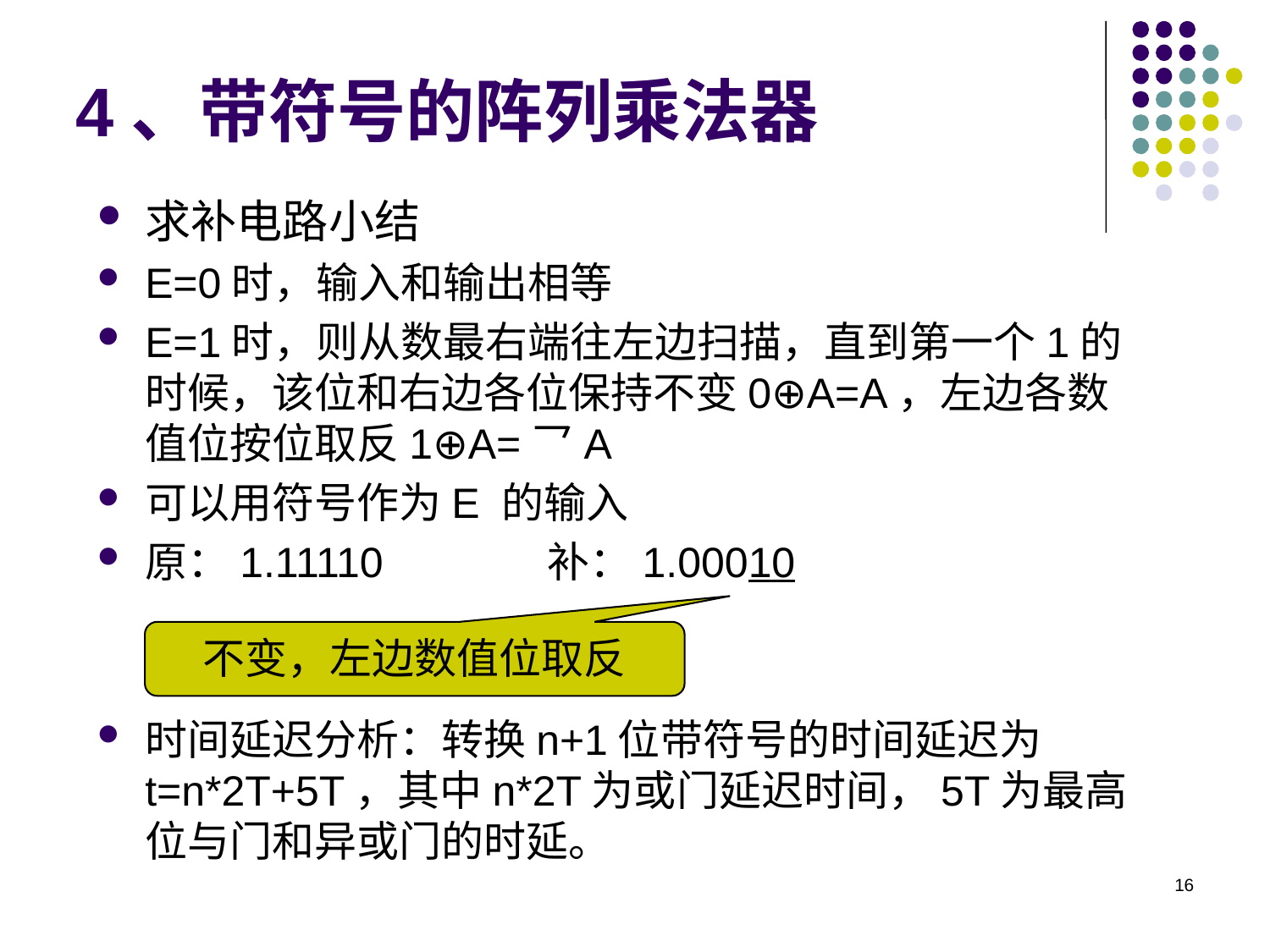

4、带符号的阵列乘法器
求补电路小结
E=0时，输入和输出相等
E=1时，则从数最右端往左边扫描，直到第一个1的时候，该位和右边各位保持不变0⊕A=A，左边各数值位按位取反1⊕A=乛A
可以用符号作为E 的输入
原：1.11110             补：1.00010

时间延迟分析：转换n+1位带符号的时间延迟为t=n*2T+5T，其中n*2T为或门延迟时间，5T为最高位与门和异或门的时延。
不变，左边数值位取反

16